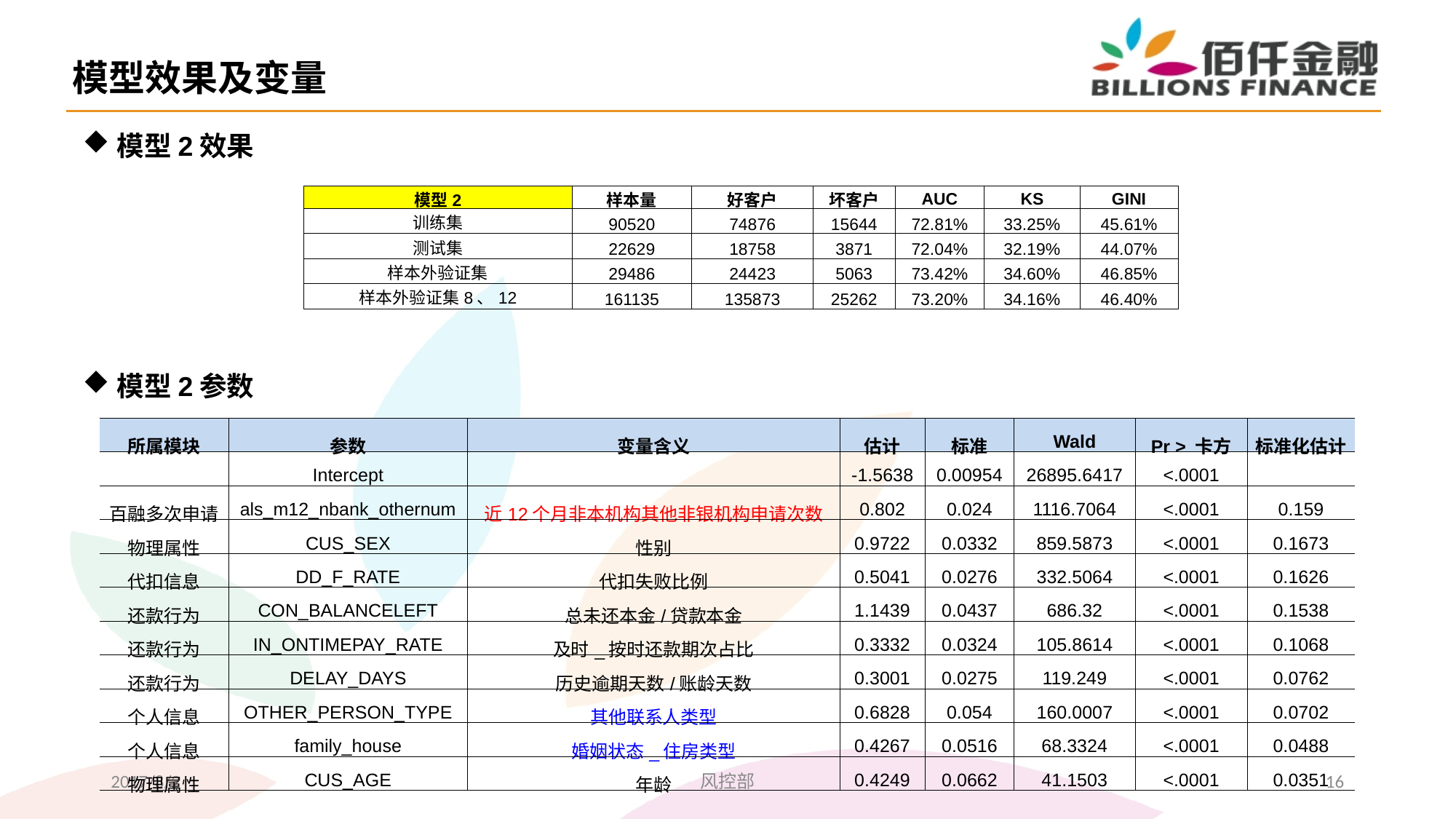

模型效果及变量
模型2效果
| 模型2 | 样本量 | 好客户 | 坏客户 | AUC | KS | GINI |
| --- | --- | --- | --- | --- | --- | --- |
| 训练集 | 90520 | 74876 | 15644 | 72.81% | 33.25% | 45.61% |
| 测试集 | 22629 | 18758 | 3871 | 72.04% | 32.19% | 44.07% |
| 样本外验证集 | 29486 | 24423 | 5063 | 73.42% | 34.60% | 46.85% |
| 样本外验证集8、12 | 161135 | 135873 | 25262 | 73.20% | 34.16% | 46.40% |
模型2参数
| 所属模块 | 参数 | 变量含义 | 估计 | 标准 | Wald | Pr > 卡方 | 标准化估计 |
| --- | --- | --- | --- | --- | --- | --- | --- |
|  | Intercept |  | -1.5638 | 0.00954 | 26895.6417 | <.0001 |  |
| 百融多次申请 | als\_m12\_nbank\_othernum | 近12个月非本机构其他非银机构申请次数 | 0.802 | 0.024 | 1116.7064 | <.0001 | 0.159 |
| 物理属性 | CUS\_SEX | 性别 | 0.9722 | 0.0332 | 859.5873 | <.0001 | 0.1673 |
| 代扣信息 | DD\_F\_RATE | 代扣失败比例 | 0.5041 | 0.0276 | 332.5064 | <.0001 | 0.1626 |
| 还款行为 | CON\_BALANCELEFT | 总未还本金/贷款本金 | 1.1439 | 0.0437 | 686.32 | <.0001 | 0.1538 |
| 还款行为 | IN\_ONTIMEPAY\_RATE | 及时\_按时还款期次占比 | 0.3332 | 0.0324 | 105.8614 | <.0001 | 0.1068 |
| 还款行为 | DELAY\_DAYS | 历史逾期天数/账龄天数 | 0.3001 | 0.0275 | 119.249 | <.0001 | 0.0762 |
| 个人信息 | OTHER\_PERSON\_TYPE | 其他联系人类型 | 0.6828 | 0.054 | 160.0007 | <.0001 | 0.0702 |
| 个人信息 | family\_house | 婚姻状态\_住房类型 | 0.4267 | 0.0516 | 68.3324 | <.0001 | 0.0488 |
| 物理属性 | CUS\_AGE | 年龄 | 0.4249 | 0.0662 | 41.1503 | <.0001 | 0.0351 |
2017/8/2
风控部
16